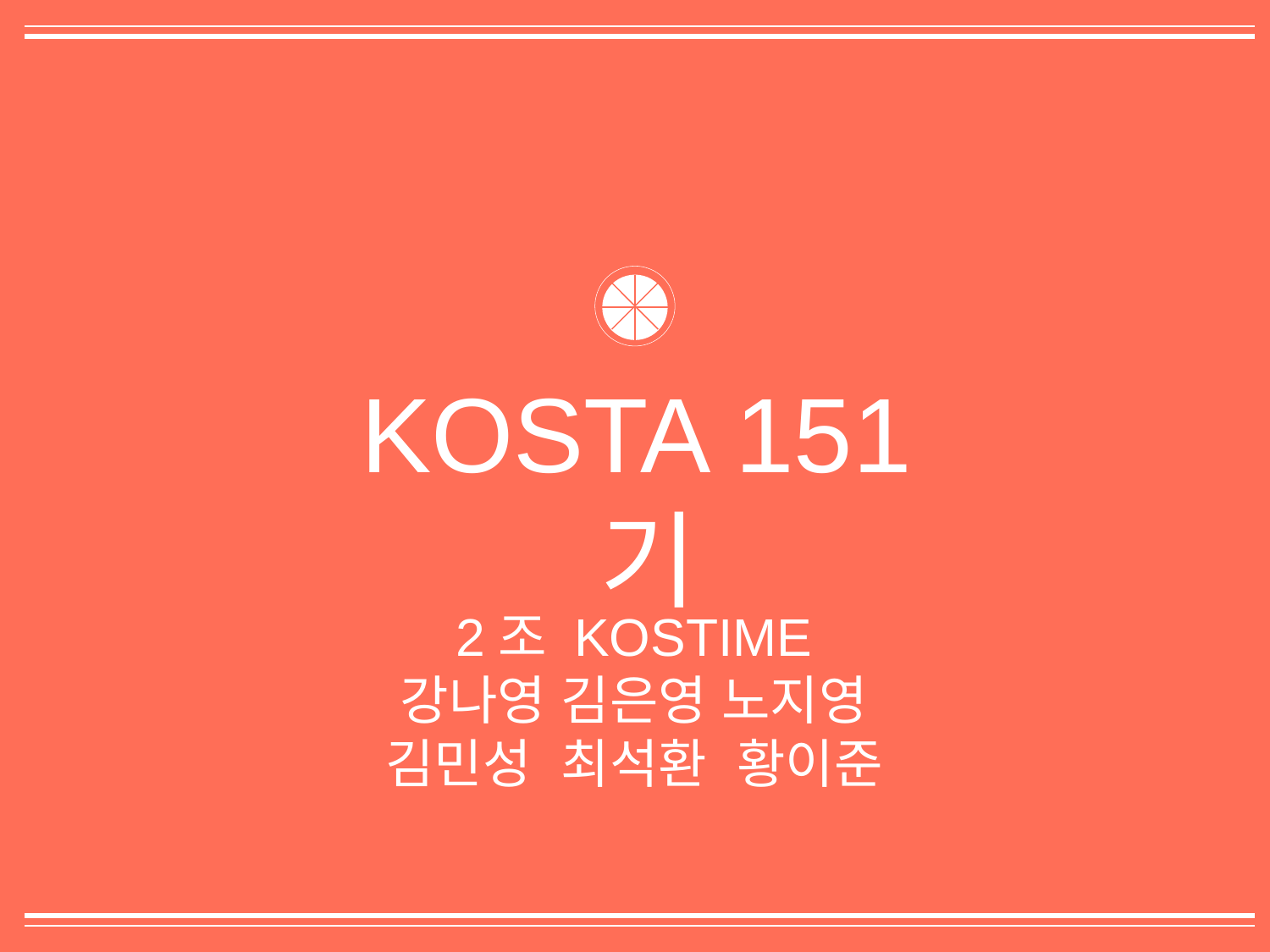

KOSTA 151기
2조 KOSTIME
강나영 김은영 노지영
김민성  최석환  황이준